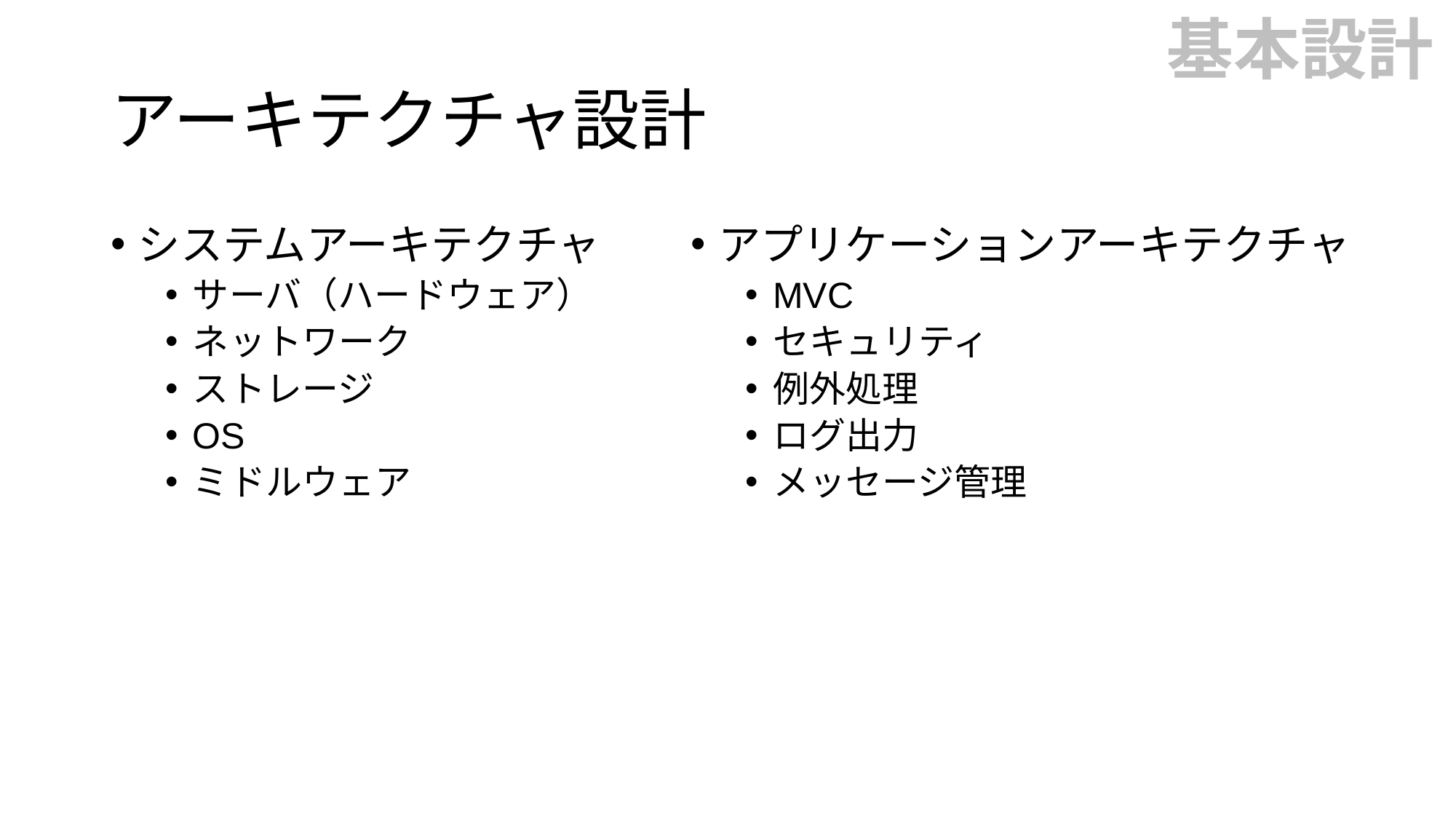

基本設計
# アーキテクチャ設計
システムアーキテクチャ
サーバ（ハードウェア）
ネットワーク
ストレージ
OS
ミドルウェア
アプリケーションアーキテクチャ
MVC
セキュリティ
例外処理
ログ出力
メッセージ管理